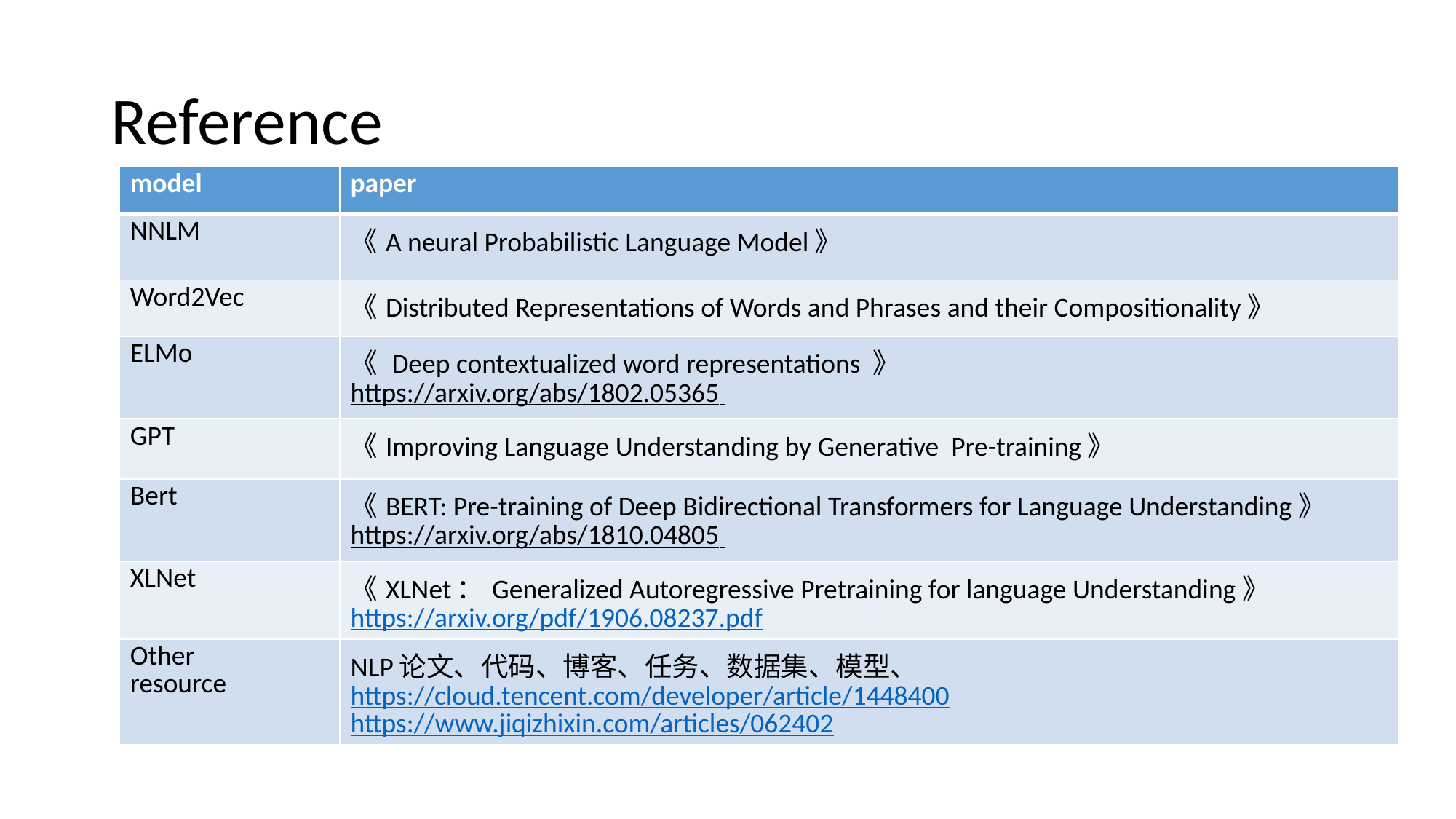

# Reference
| model | paper |
| --- | --- |
| NNLM | 《A neural Probabilistic Language Model》 |
| Word2Vec | 《Distributed Representations of Words and Phrases and their Compositionality》 |
| ELMo | 《 Deep contextualized word representations 》 https://arxiv.org/abs/1802.05365 |
| GPT | 《Improving Language Understanding by Generative Pre-training》 |
| Bert | 《BERT: Pre-training of Deep Bidirectional Transformers for Language Understanding》 https://arxiv.org/abs/1810.04805 |
| XLNet | 《XLNet：Generalized Autoregressive Pretraining for language Understanding》 https://arxiv.org/pdf/1906.08237.pdf |
| Other resource | NLP论文、代码、博客、任务、数据集、模型、 https://cloud.tencent.com/developer/article/1448400 https://www.jiqizhixin.com/articles/062402 |